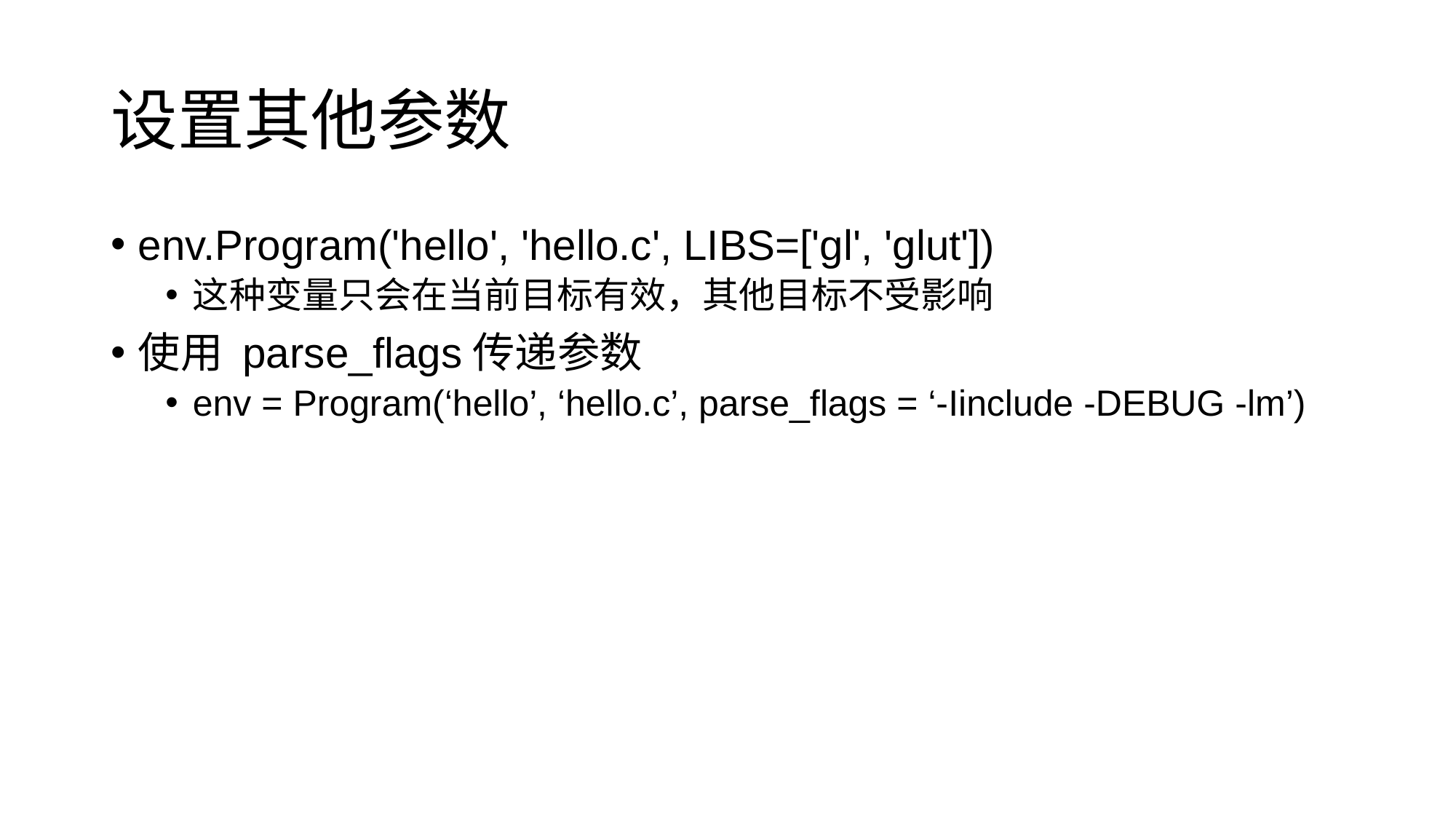

# 设置其他参数
env.Program('hello', 'hello.c', LIBS=['gl', 'glut'])
这种变量只会在当前目标有效，其他目标不受影响
使用 parse_flags传递参数
env = Program(‘hello’, ‘hello.c’, parse_flags = ‘-Iinclude -DEBUG -lm’)